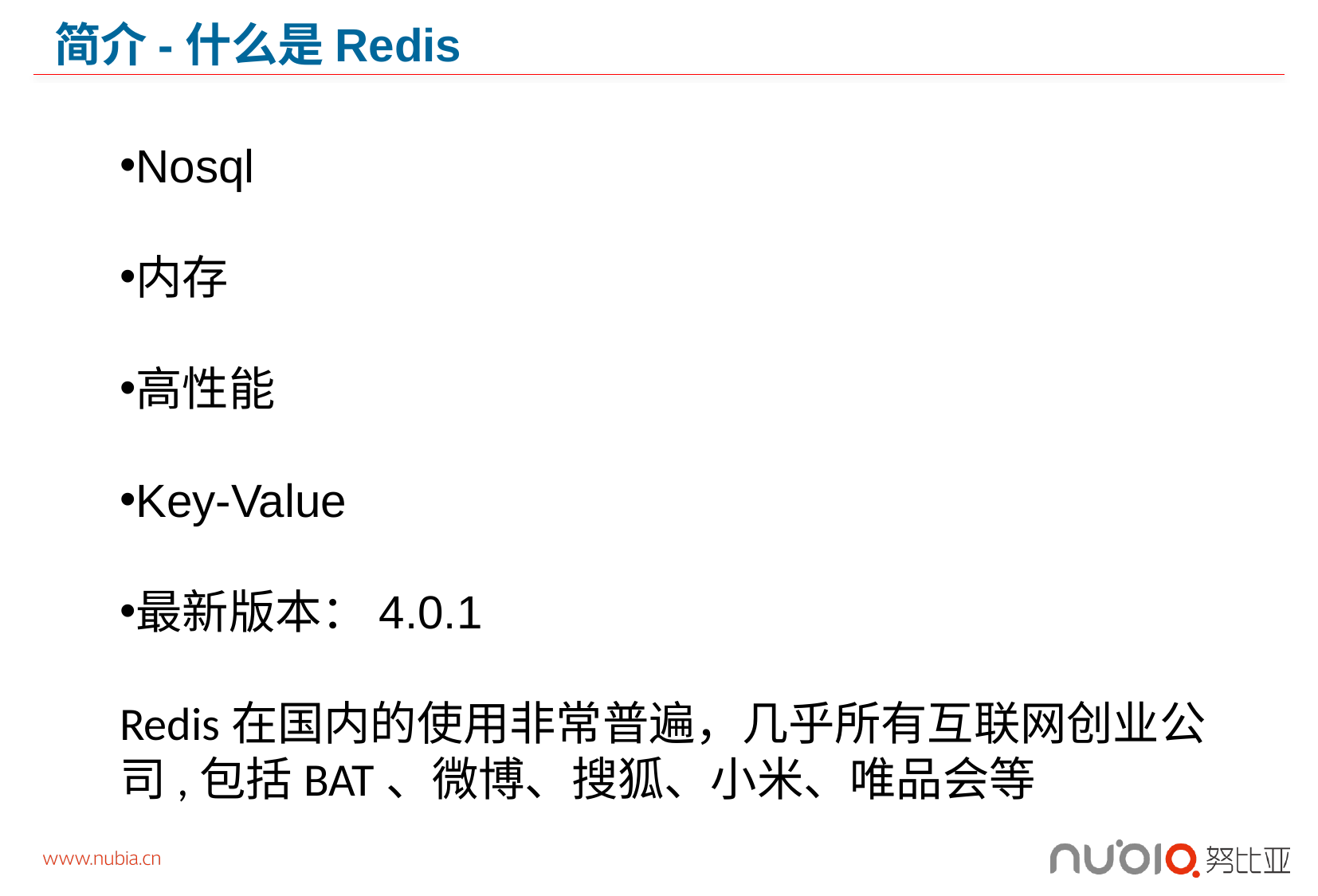

# 简介-什么是Redis
Nosql

内存

高性能

Key-Value

最新版本：4.0.1

Redis在国内的使用非常普遍，几乎所有互联网创业公司,包括BAT、微博、搜狐、小米、唯品会等